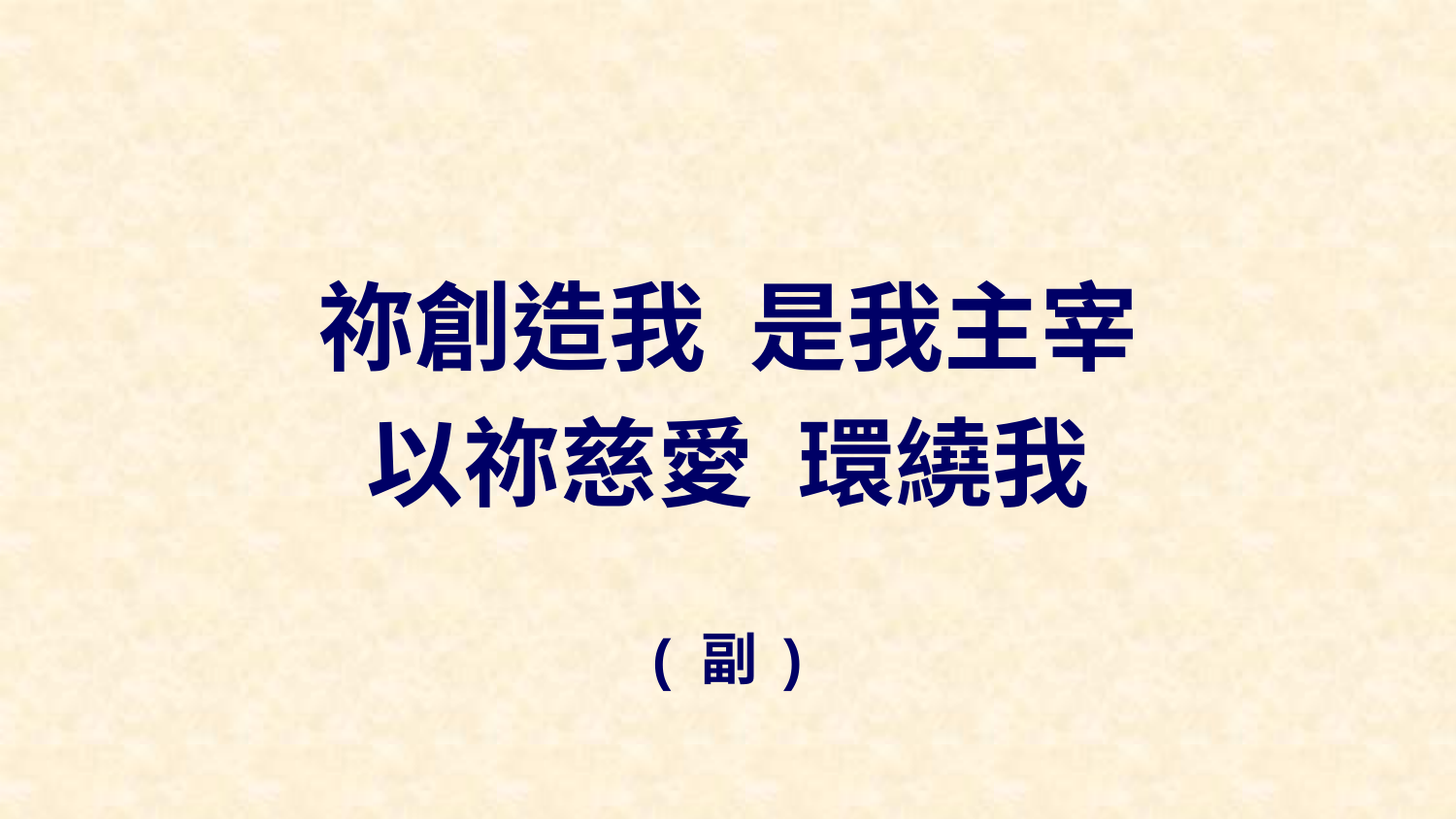

祢創造我  是我主宰
以祢慈愛  環繞我
( 副 )